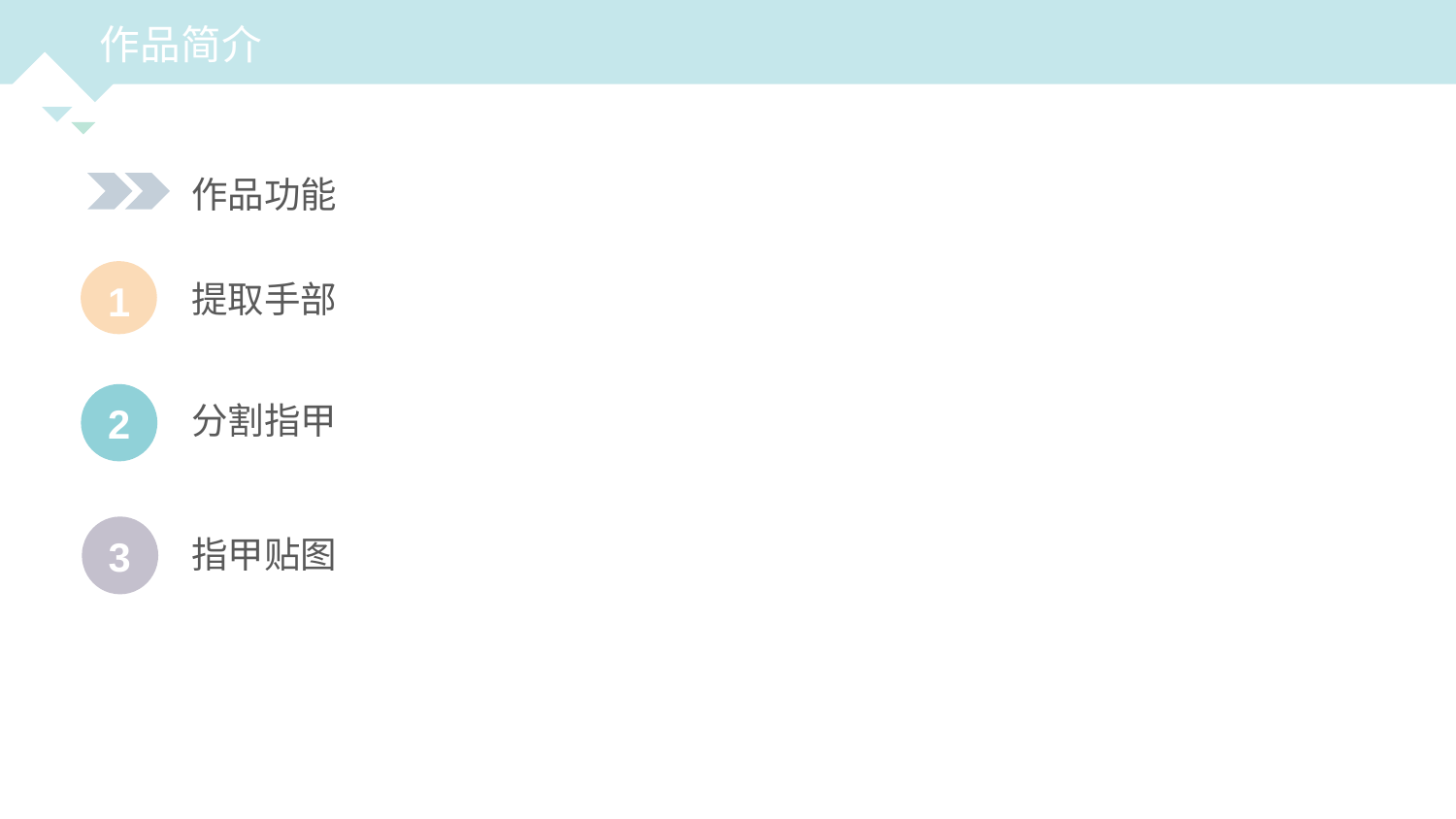

作品简介
作品功能

1
提取手部

2
分割指甲

3
指甲贴图